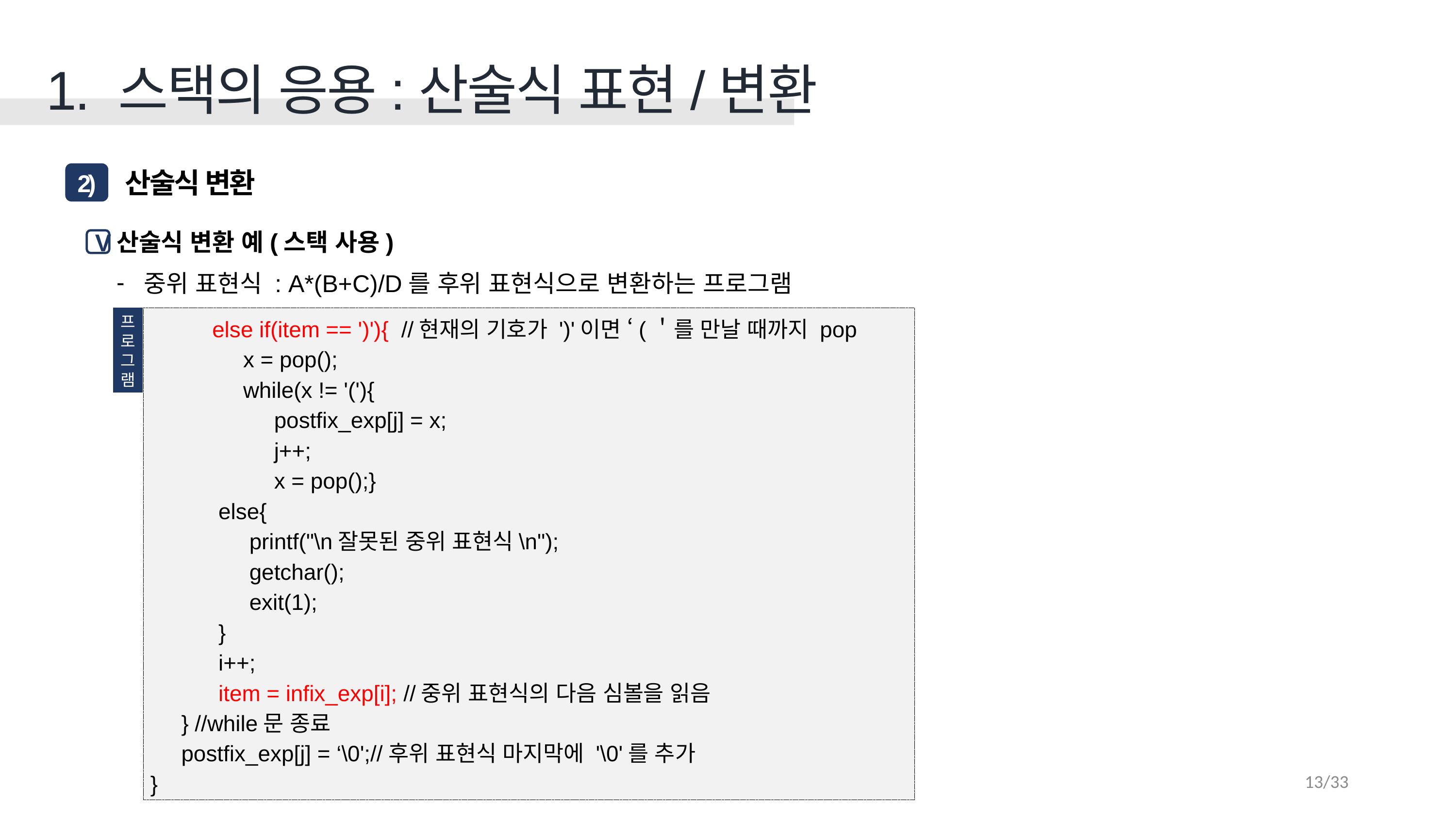

1. 스택의 응용:산술식 표현/변환

 산술식 변환
2)
산술식 변환 예(스택 사용)

중위 표현식 : A*(B+C)/D를 후위 표현식으로 변환하는 프로그램

V
프
로
그
램
          else if(item == ')'){  //현재의 기호가 ')'이면 ‘(＇를 만날 때까지 pop
               x = pop();
               while(x != '('){
                    postfix_exp[j] = x;
                    j++;
                    x = pop();}
           else{
                printf("\n잘못된 중위 표현식\n");
                getchar();
                exit(1);
           }
           i++;
           item = infix_exp[i]; //중위 표현식의 다음 심볼을 읽음
     } //while문 종료
     postfix_exp[j] = ‘\0';//후위 표현식 마지막에 '\0'를 추가
}
13/33